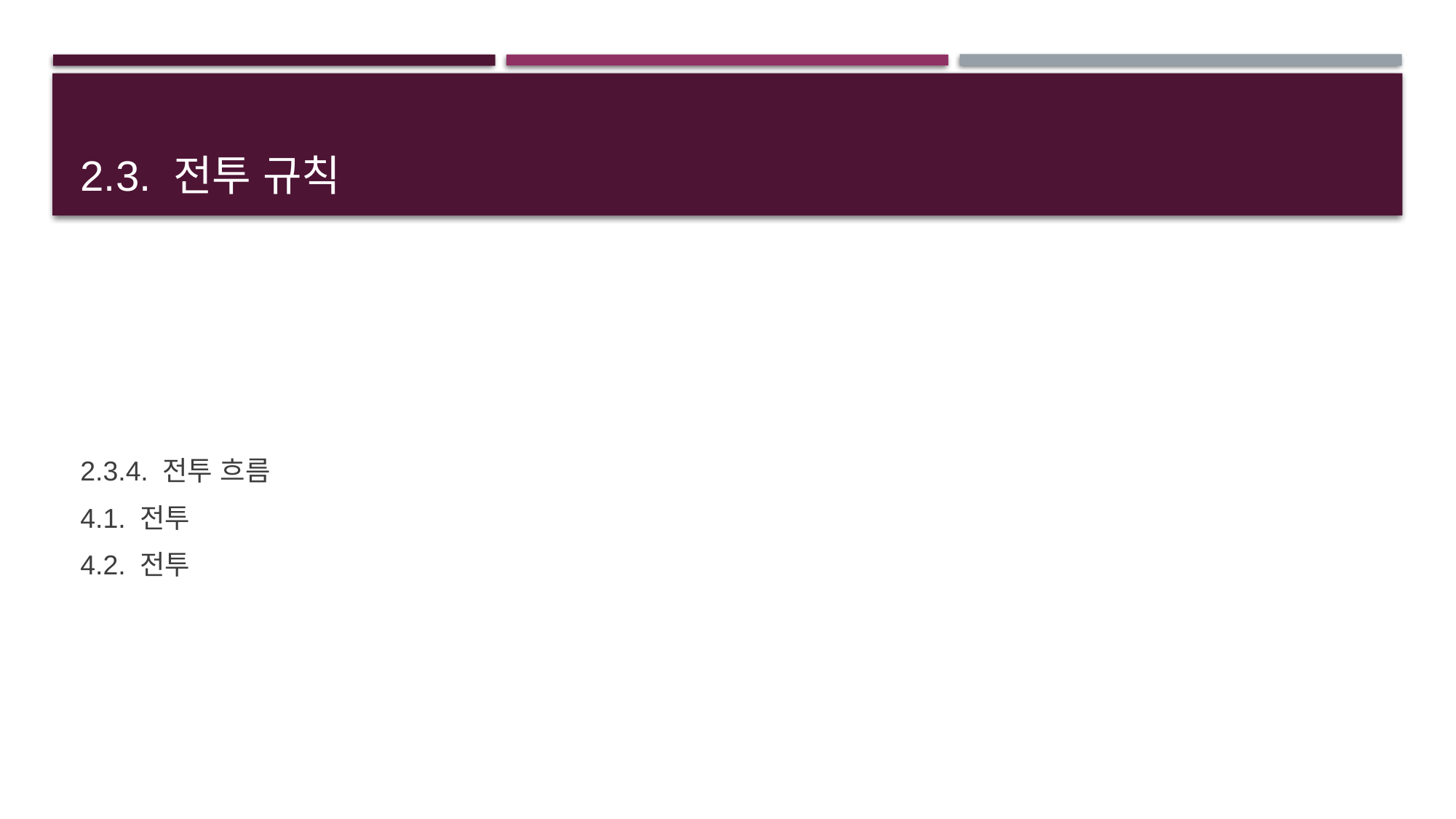

# 2.3. 전투 규칙
2.3.4. 전투 흐름
4.1. 전투
4.2. 전투